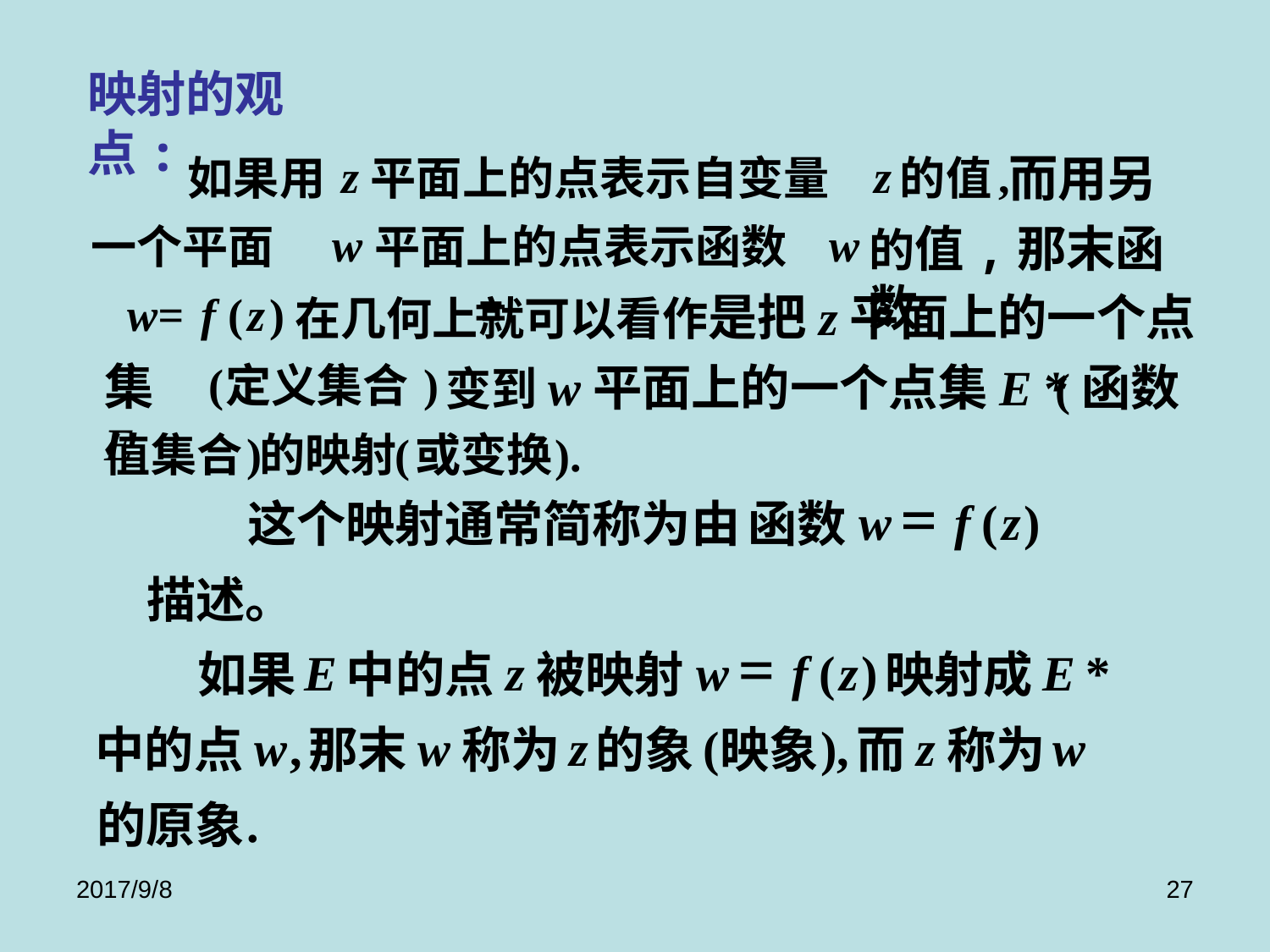

映射的观点:

z

z

,
而用另
如果用
平面上的点表示自变量
的值

w

w

一个平面
平面上的点表示函数
的值,那末函数
=

w=
f

(
z
)

在几何上就可以看作是把z平面上的一个点
集E

(

)

(函数
定义集合
变到w平面上的一个点集E *

)

值集合
(
或变换
).
的映射
=

w
f
(
z
)

这个映射通常简称为由
函数

描述。
=

E

z

w
f
(
z
)

E
*

如果
中的点
被映射
映射成

w
,

w

z

(
),

z

w

中的点
那末
称为
的象
映象
而
称为
.
的原象
2017/9/8
27